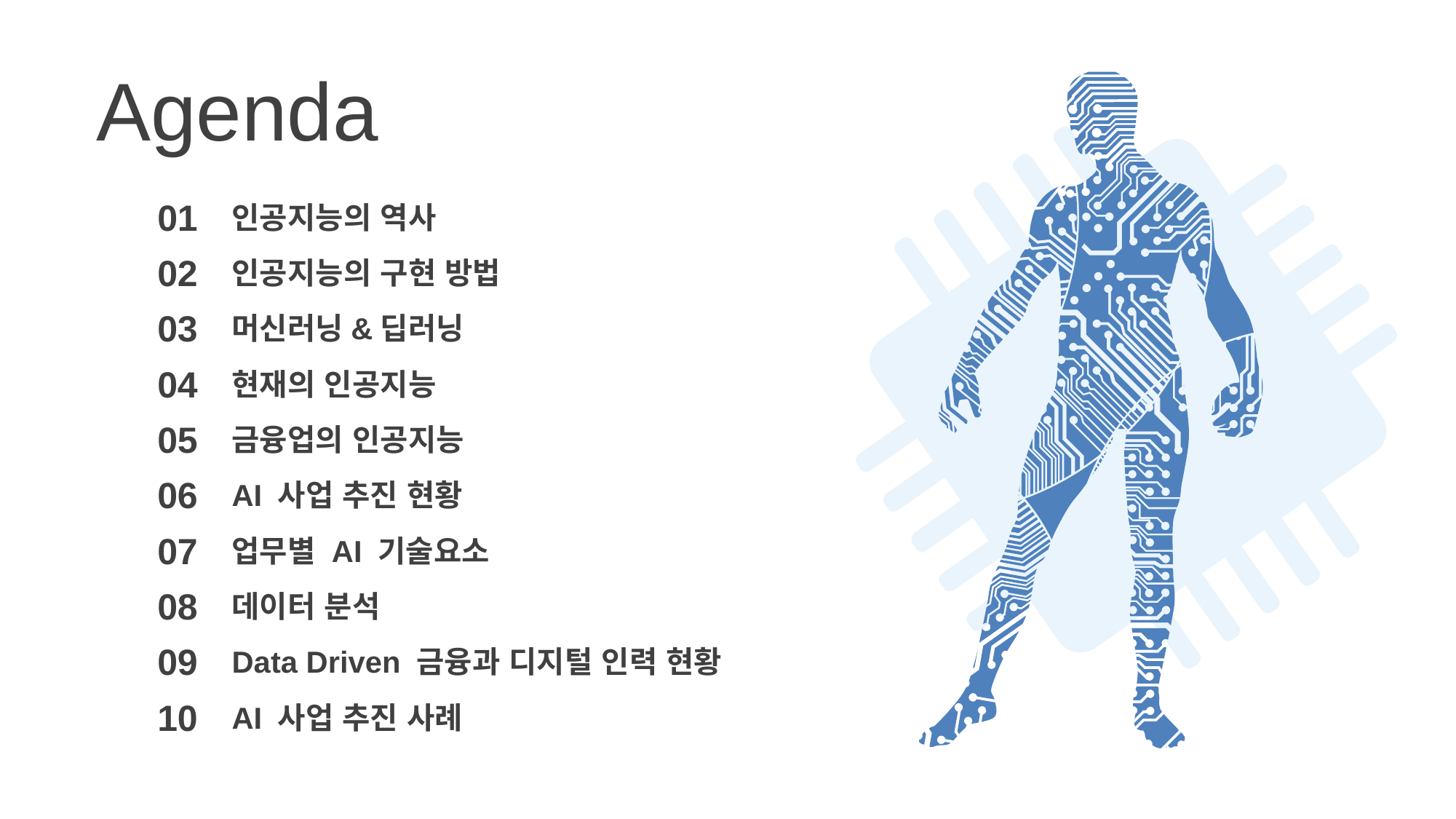

Agenda

01
인공지능의 역사
02
인공지능의 구현 방법
03
머신러닝&딥러닝
04
현재의 인공지능
05
금융업의 인공지능
06
AI 사업 추진 현황
07
업무별 AI 기술요소
08
데이터 분석
09
Data Driven 금융과 디지털 인력 현황
10
AI 사업 추진 사례